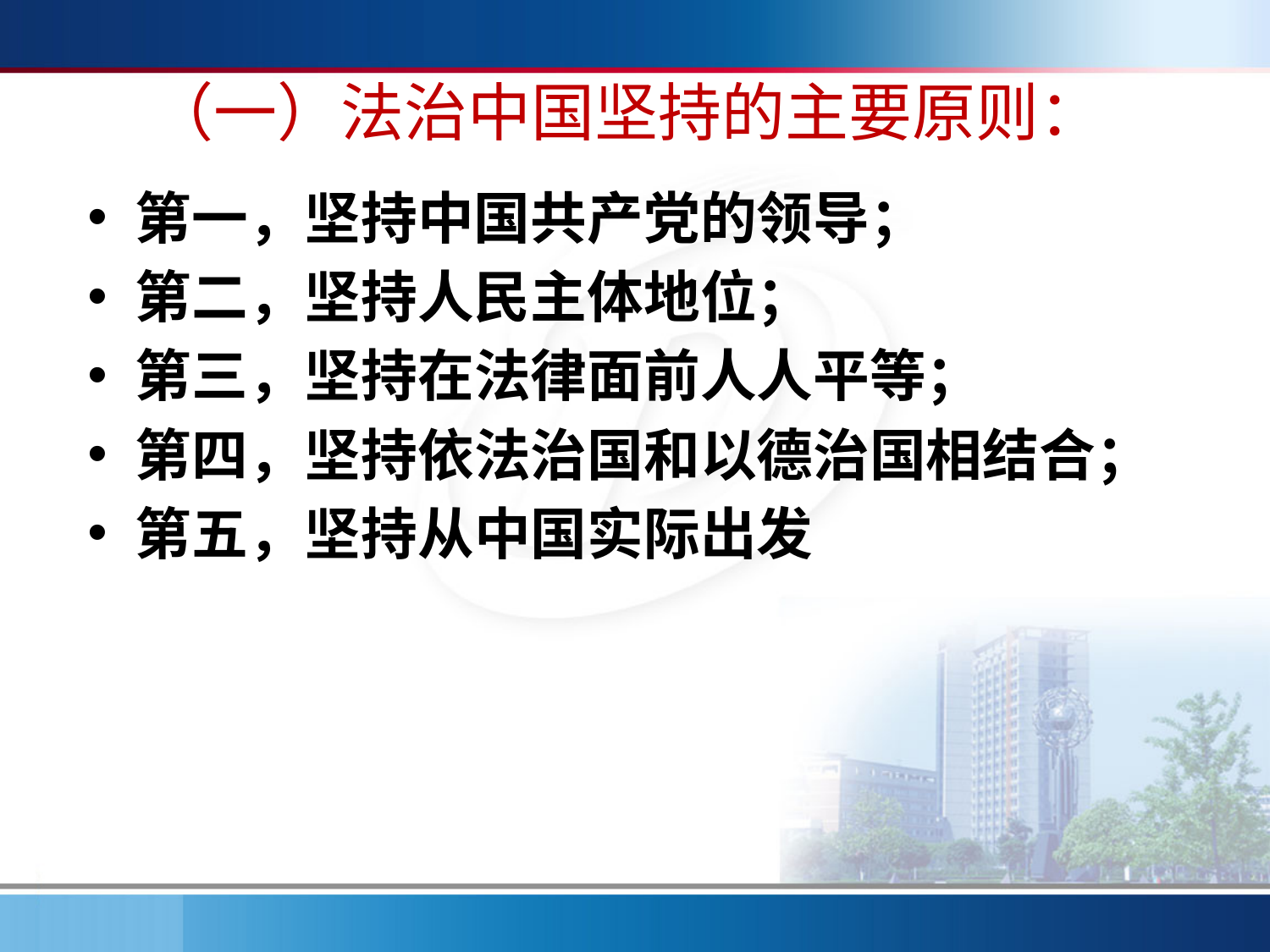

# （一）法治中国坚持的主要原则：
第一，坚持中国共产党的领导；
第二，坚持人民主体地位；
第三，坚持在法律面前人人平等；
第四，坚持依法治国和以德治国相结合；
第五，坚持从中国实际出发